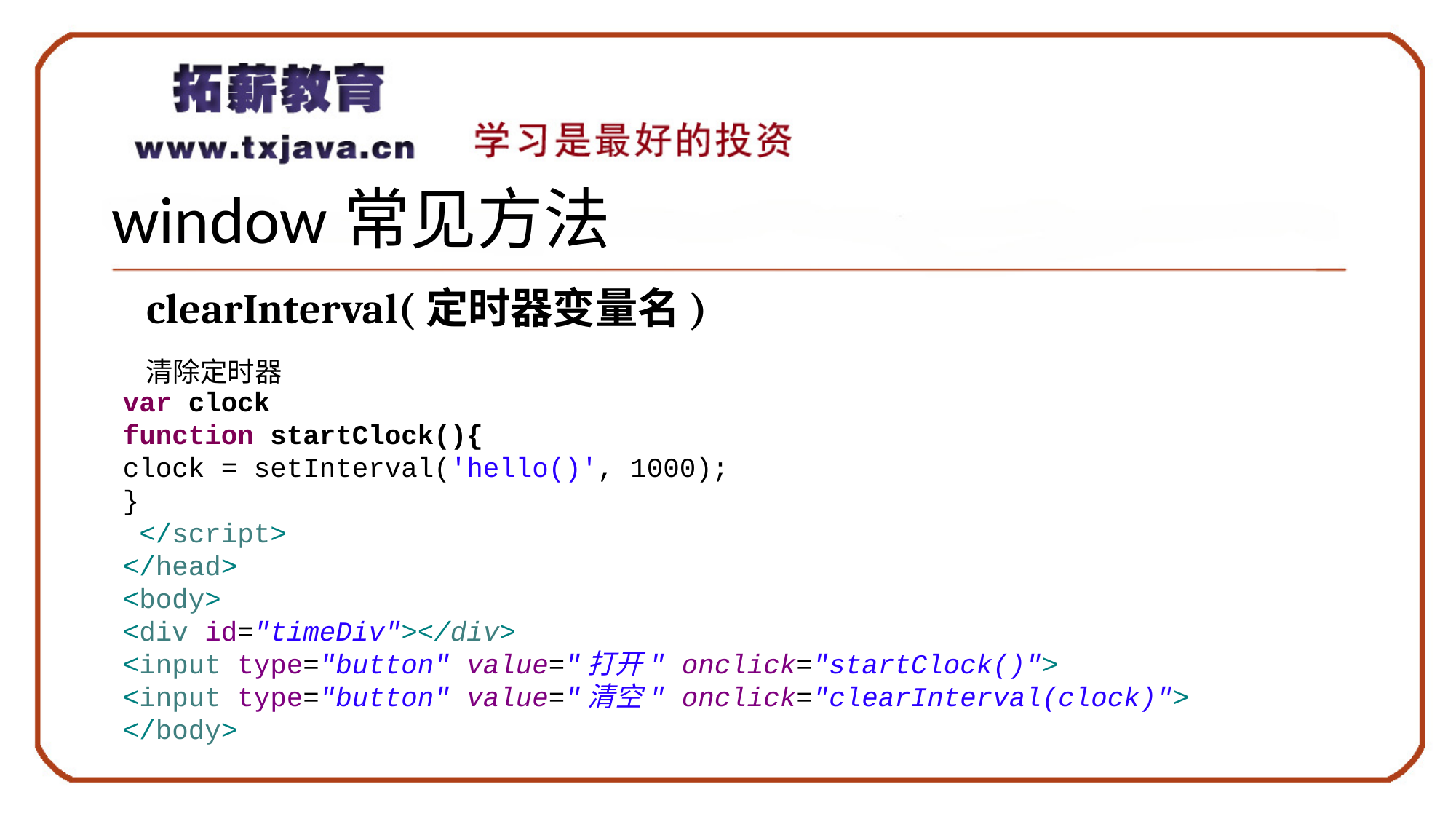

# window常见方法
clearInterval(定时器变量名)
清除定时器
var clock
function startClock(){
clock = setInterval('hello()', 1000);
}
 </script>
</head>
<body>
<div id="timeDiv"></div>
<input type="button" value="打开" onclick="startClock()">
<input type="button" value="清空" onclick="clearInterval(clock)">
</body>